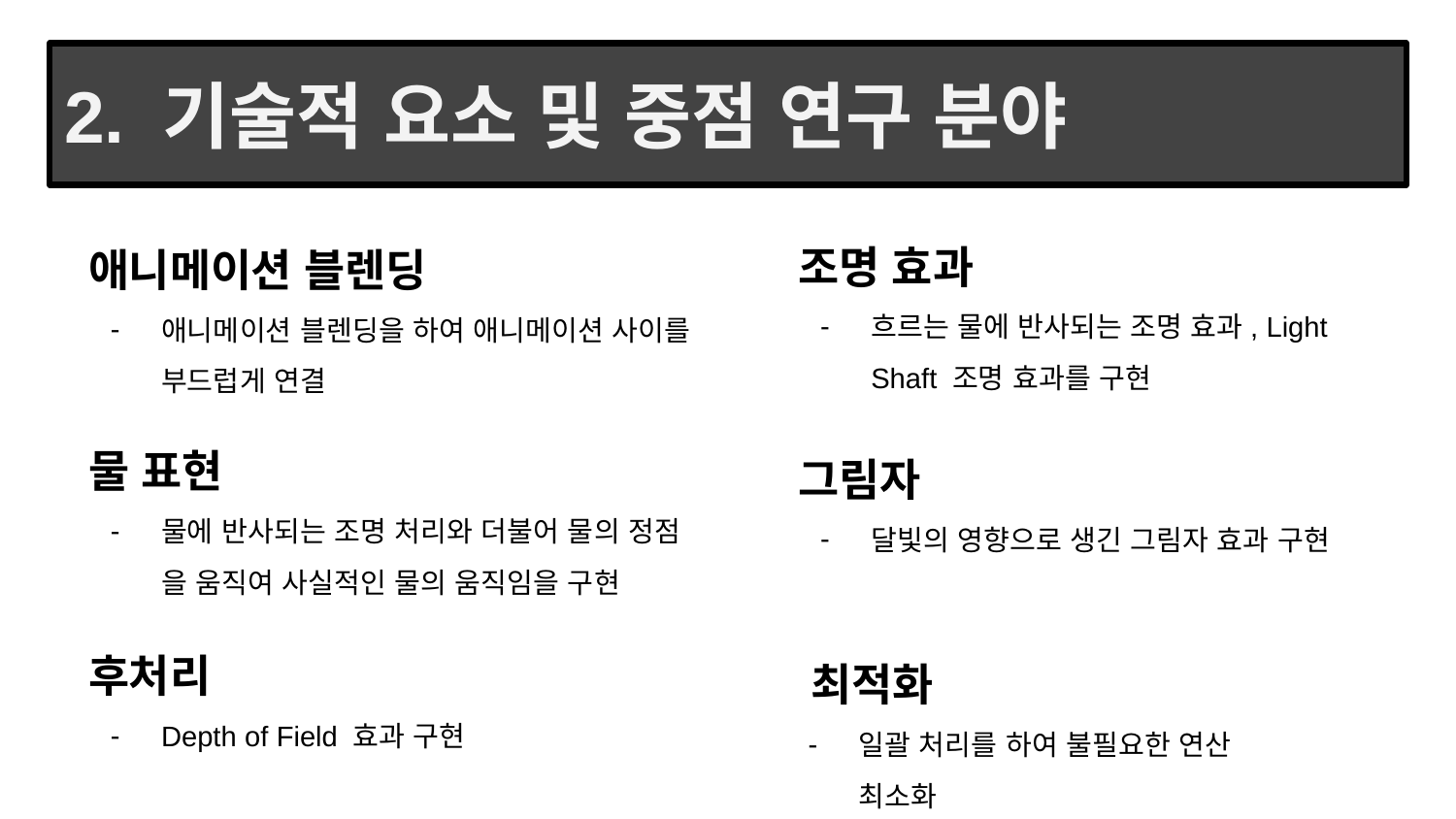

# 2. 기술적 요소 및 중점 연구 분야
조명 효과
흐르는 물에 반사되는 조명 효과, Light Shaft 조명 효과를 구현

애니메이션 블렌딩
애니메이션 블렌딩을 하여 애니메이션 사이를 부드럽게 연결

물 표현
물에 반사되는 조명 처리와 더불어 물의 정점
을 움직여 사실적인 물의 움직임을 구현
그림자
달빛의 영향으로 생긴 그림자 효과 구현

후처리
Depth of Field 효과 구현
 최적화
일괄 처리를 하여 불필요한 연산 최소화